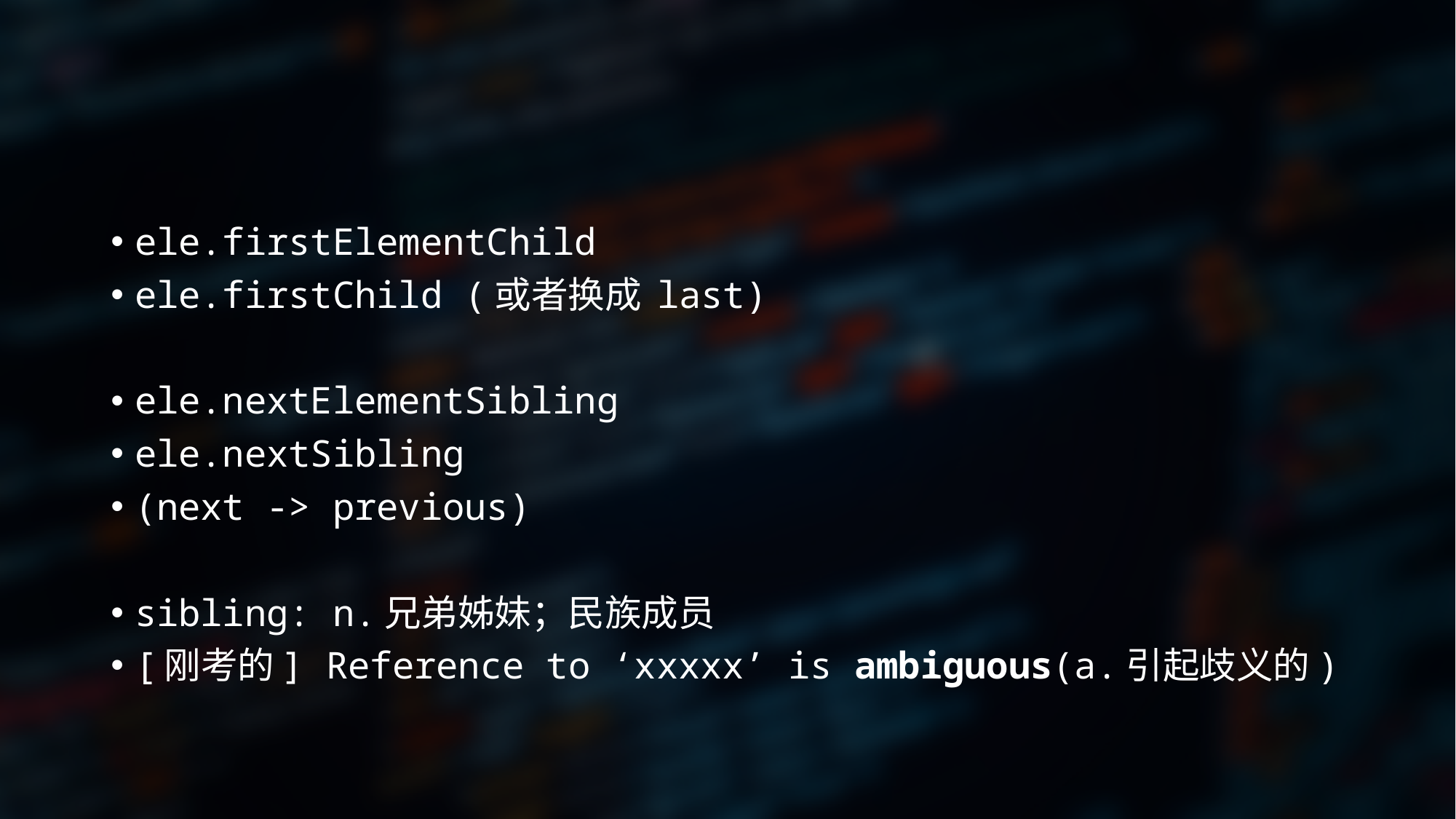

#
ele.firstElementChild
ele.firstChild (或者换成 last)

ele.nextElementSibling
ele.nextSibling
(next -> previous)

sibling: n.兄弟姊妹；民族成员
[刚考的] Reference to ‘xxxxx’ is ambiguous(a.引起歧义的)